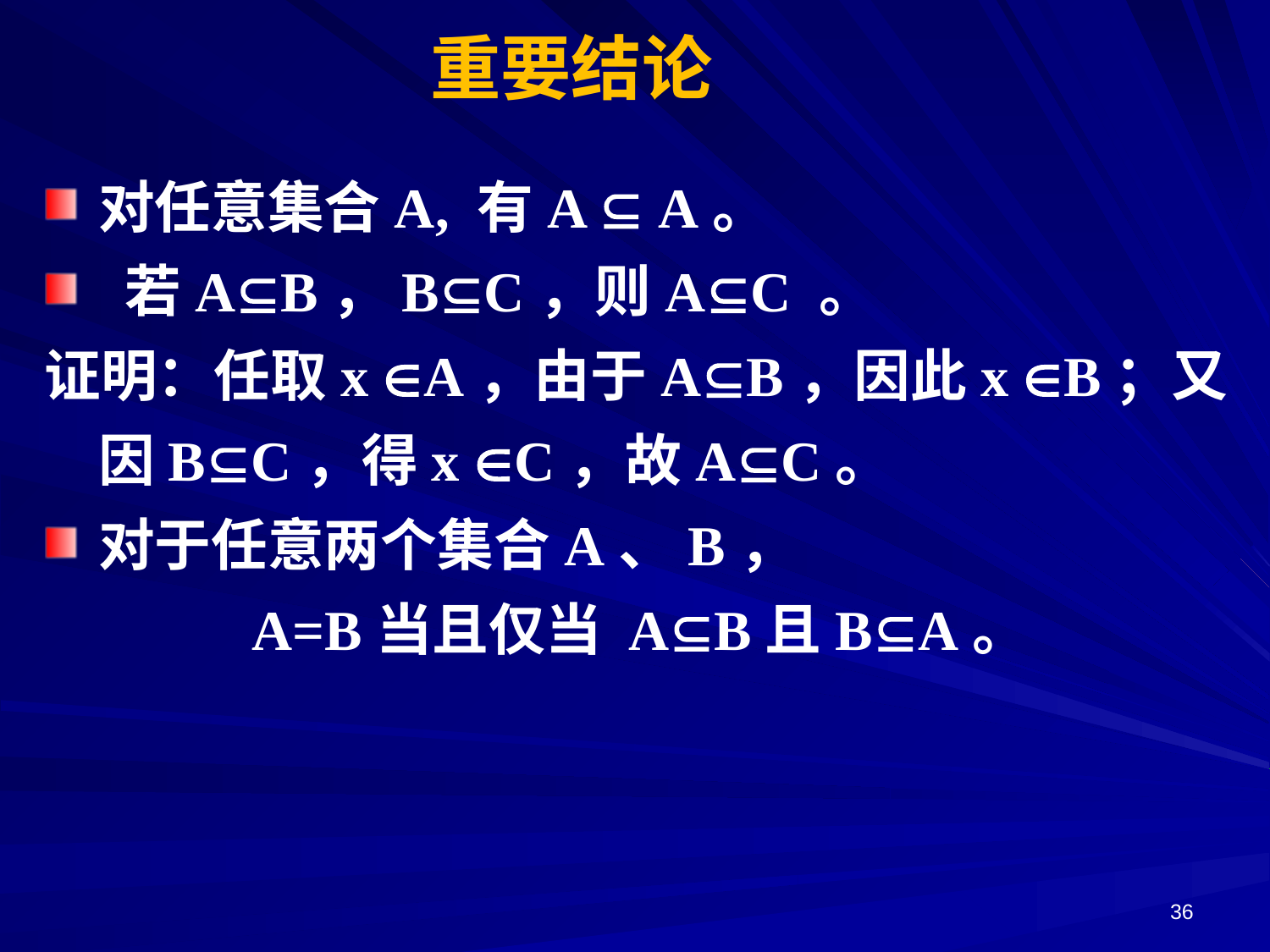

重要结论
对任意集合A, 有A ⊆ A。
 若A⊆B，B⊆C，则A⊆C 。
证明：任取x ∈A，由于A⊆B，因此x ∈B；又因B⊆C，得x ∈C，故A⊆C。
对于任意两个集合A、B，
A=B当且仅当 A⊆B且B⊆A。
36